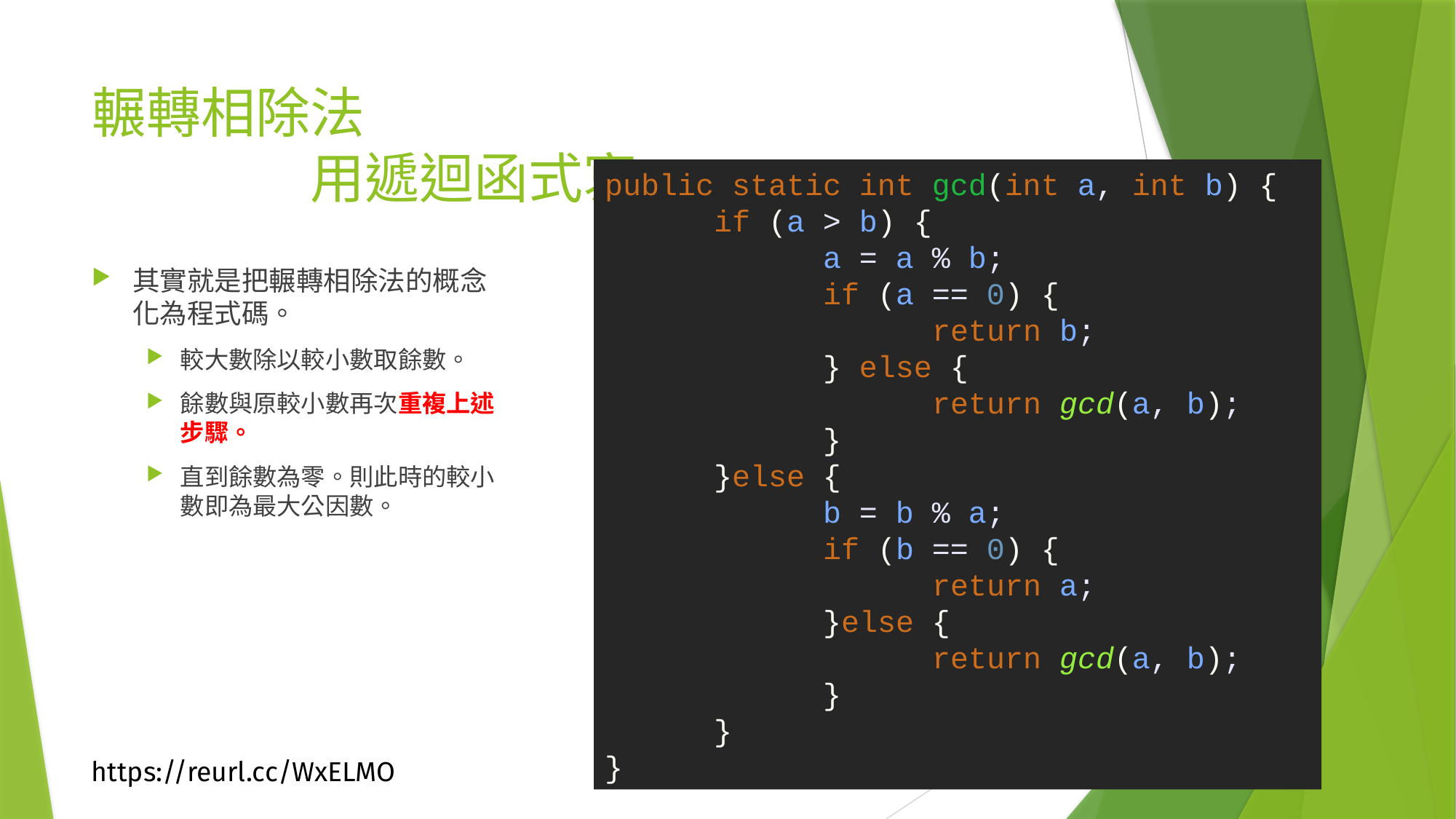

# 輾轉相除法 用遞迴函式寫
public static int gcd(int a, int b) {
	if (a > b) {
		a = a % b;
		if (a == 0) {
			return b;
		} else {
			return gcd(a, b);
		}
	}else {
		b = b % a;
		if (b == 0) {
			return a;
		}else {
			return gcd(a, b);
		}
	}
}
其實就是把輾轉相除法的概念化為程式碼。
較大數除以較小數取餘數。
餘數與原較小數再次重複上述步驟。
直到餘數為零。則此時的較小數即為最大公因數。